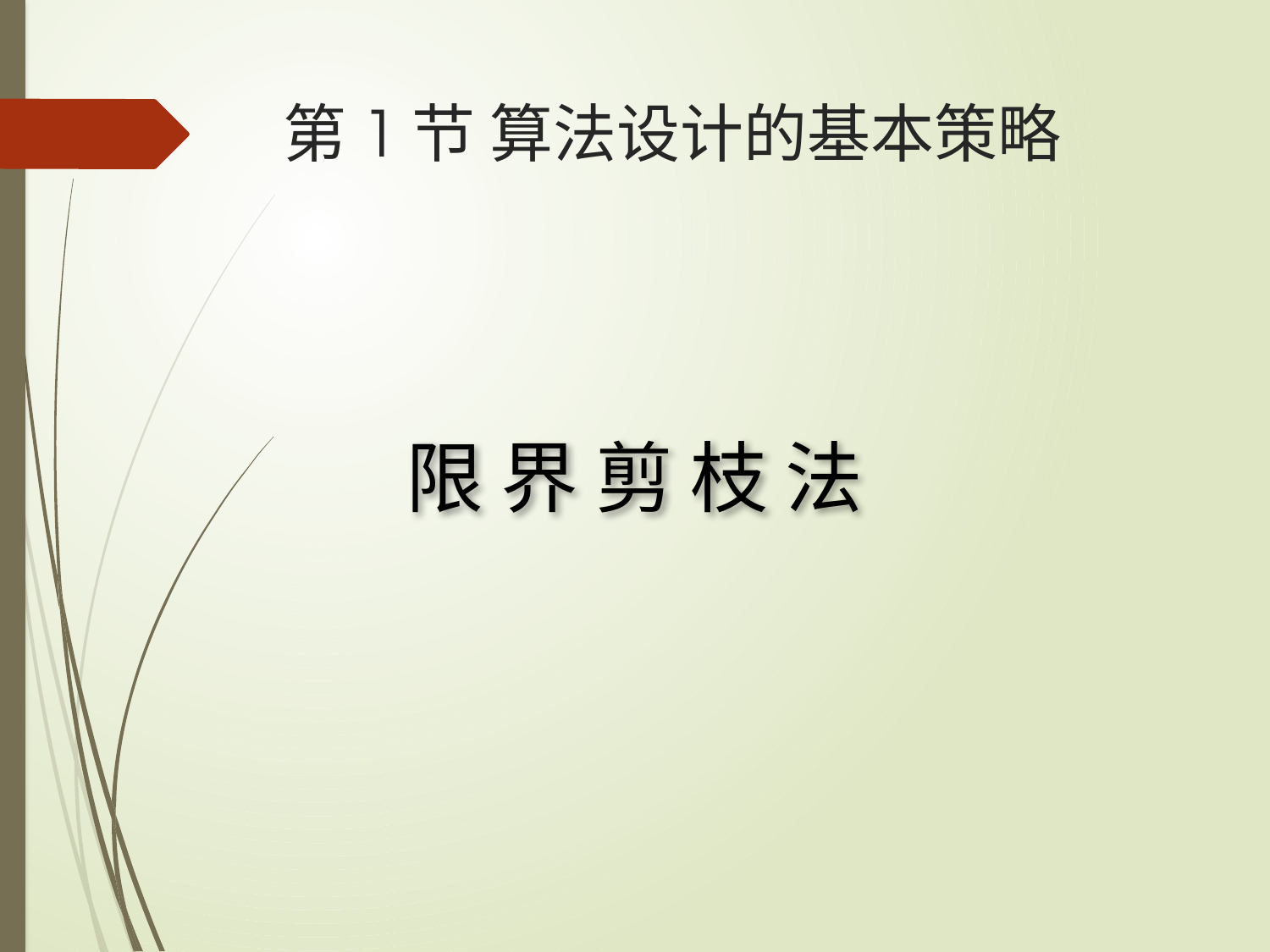

# 第1节 算法设计的基本策略
限 界 剪 枝 法